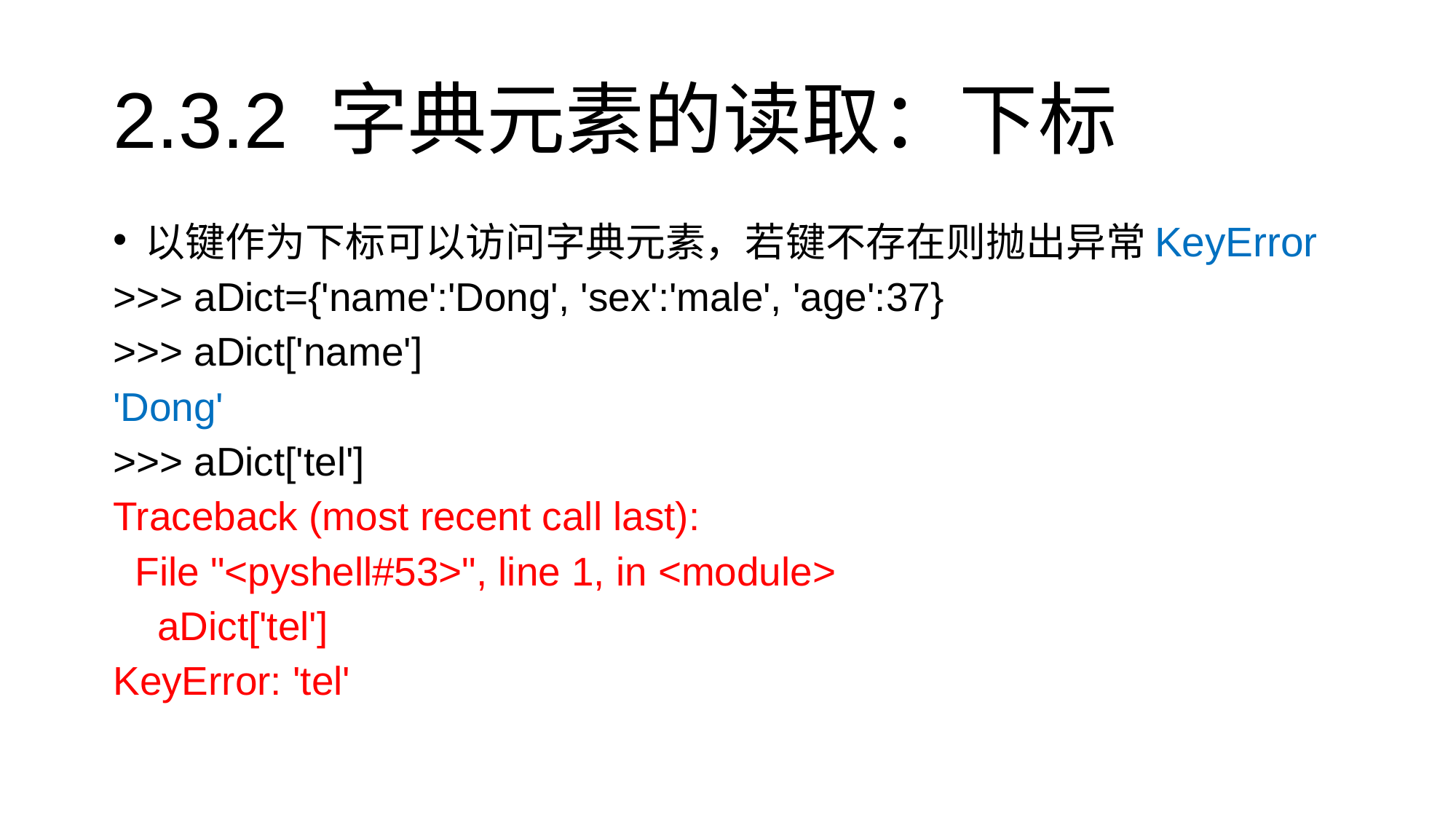

# 2.3.2 字典元素的读取：下标
以键作为下标可以访问字典元素，若键不存在则抛出异常KeyError
>>> aDict={'name':'Dong', 'sex':'male', 'age':37}
>>> aDict['name']
'Dong'
>>> aDict['tel']
Traceback (most recent call last):
  File "<pyshell#53>", line 1, in <module>
    aDict['tel']
KeyError: 'tel'